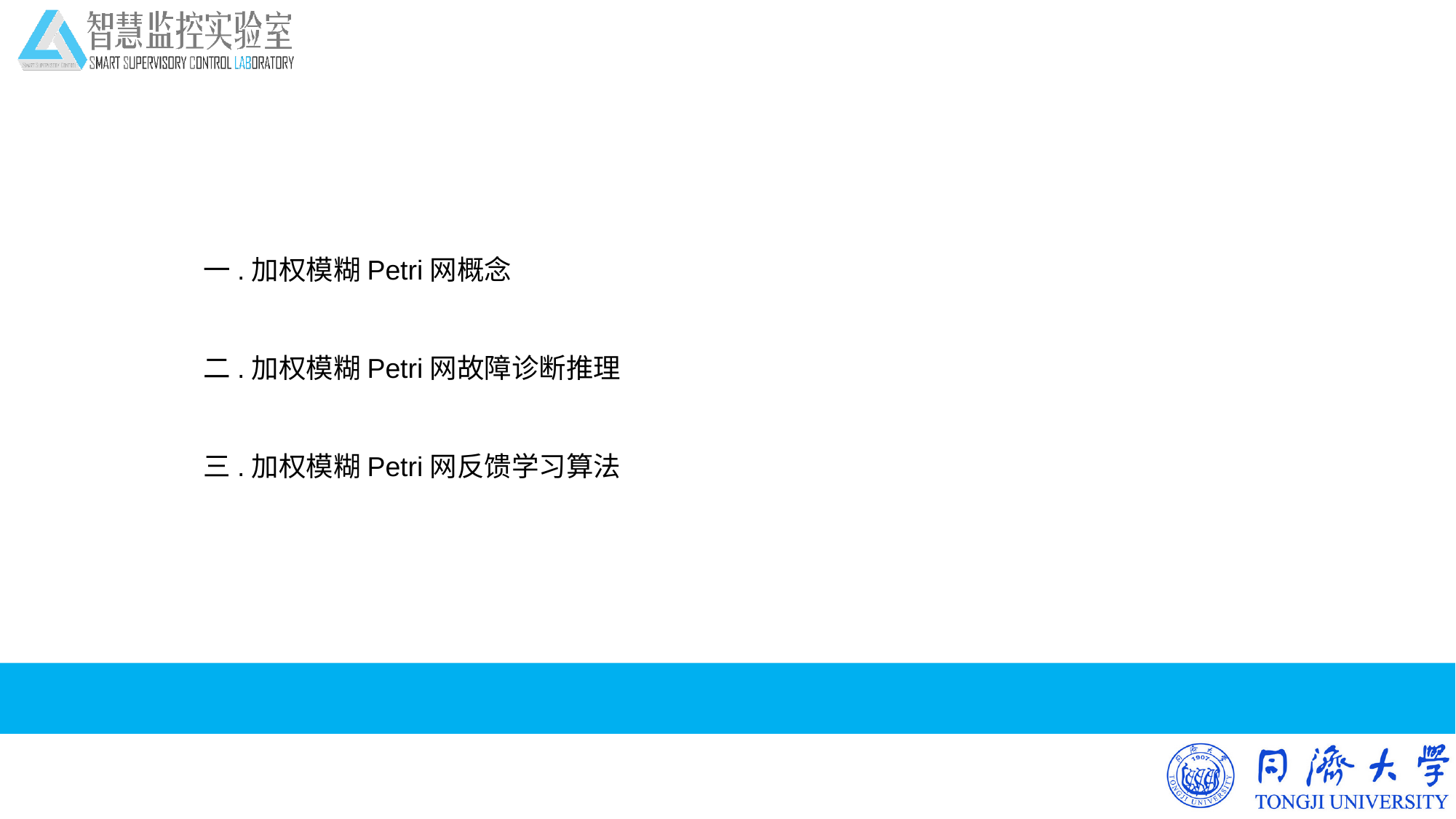

一.加权模糊Petri网概念

二.加权模糊Petri网故障诊断推理

三.加权模糊Petri网反馈学习算法